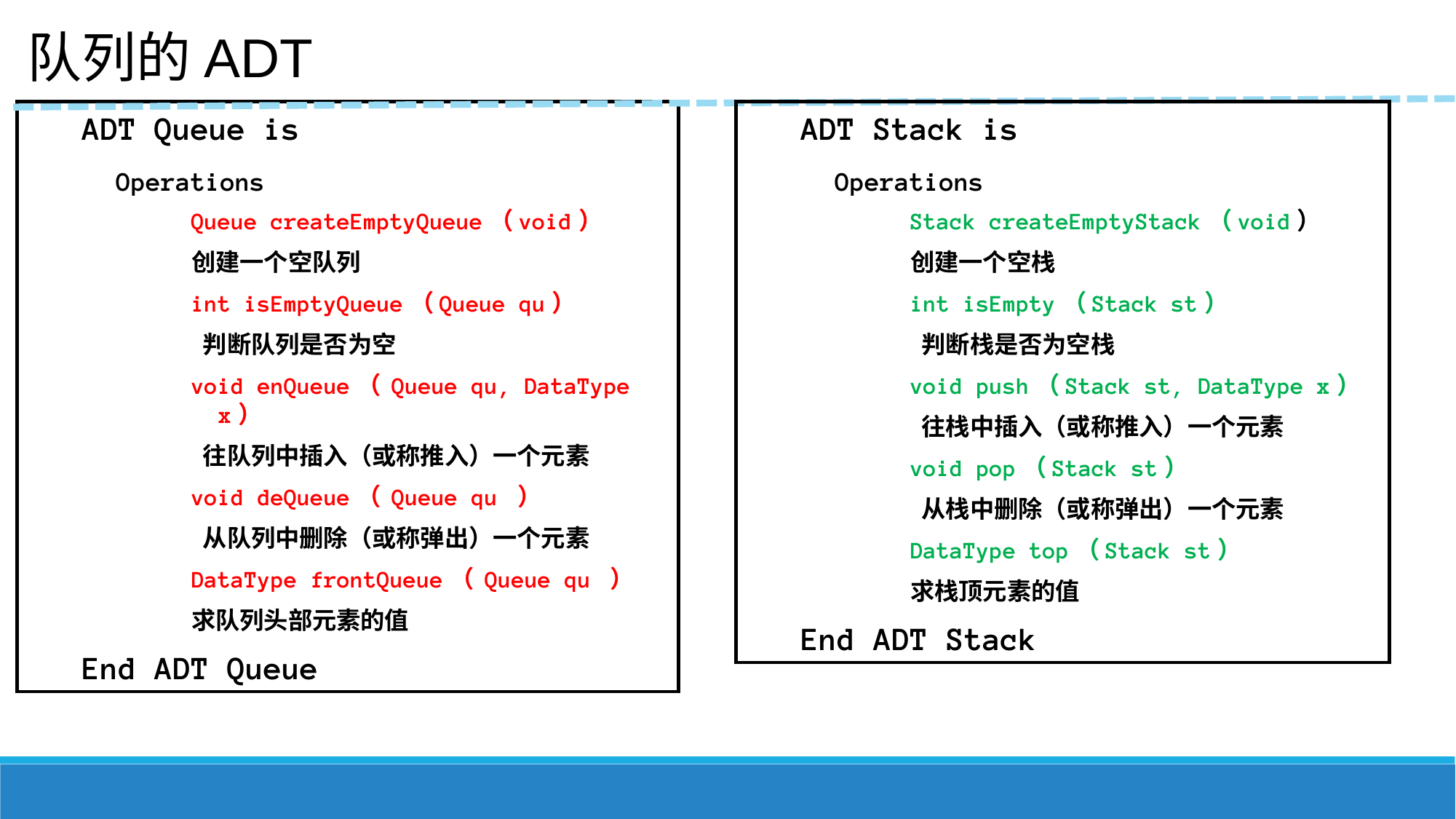

队列的ADT
ADT Queue is
	Operations
Queue createEmptyQueue（void）
创建一个空队列
int isEmptyQueue（Queue qu）
 判断队列是否为空
void enQueue（ Queue qu, DataType x）
 往队列中插入（或称推入）一个元素
void deQueue（ Queue qu ）
 从队列中删除（或称弹出）一个元素
DataType frontQueue（ Queue qu ）
求队列头部元素的值
End ADT Queue
ADT Stack is
	Operations
Stack createEmptyStack（void）
创建一个空栈
int isEmpty（Stack st）
 判断栈是否为空栈
void push（Stack st, DataType x）
 往栈中插入（或称推入）一个元素
void pop（Stack st）
 从栈中删除（或称弹出）一个元素
DataType top（Stack st）
求栈顶元素的值
End ADT Stack